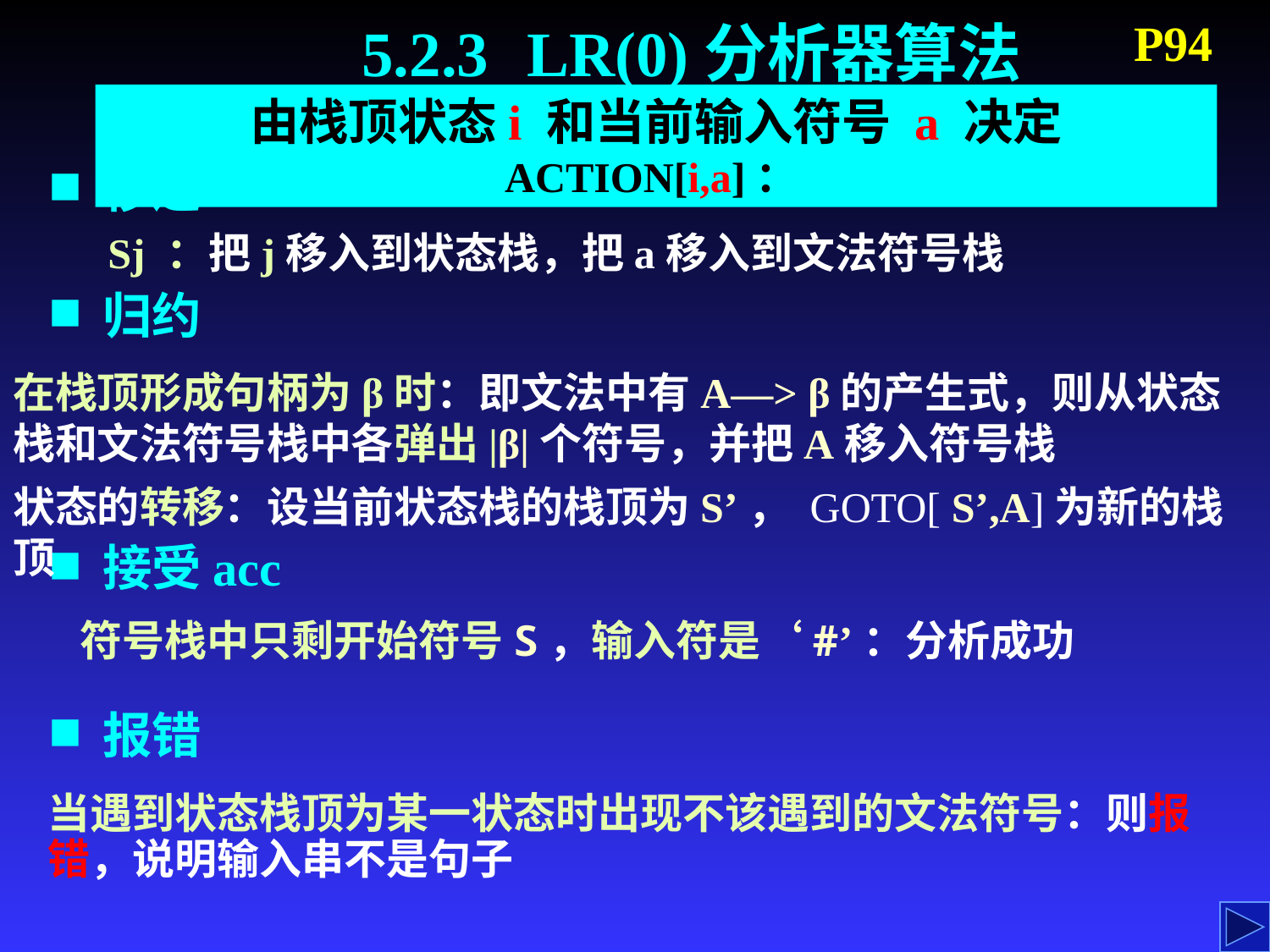

P94
5.2.3 LR(0)分析器算法
由栈顶状态i 和当前输入符号 a 决定 ACTION[i,a]：
移进

归约

接受acc

报错
Sj ：把j移入到状态栈，把a移入到文法符号栈
在栈顶形成句柄为β时：即文法中有A—> β的产生式，则从状态栈和文法符号栈中各弹出|β|个符号，并把A移入符号栈
状态的转移：设当前状态栈的栈顶为S’， GOTO[ S’,A]为新的栈顶
      符号栈中只剩开始符号S，输入符是‘#’：分析成功
当遇到状态栈顶为某一状态时出现不该遇到的文法符号：则报错，说明输入串不是句子